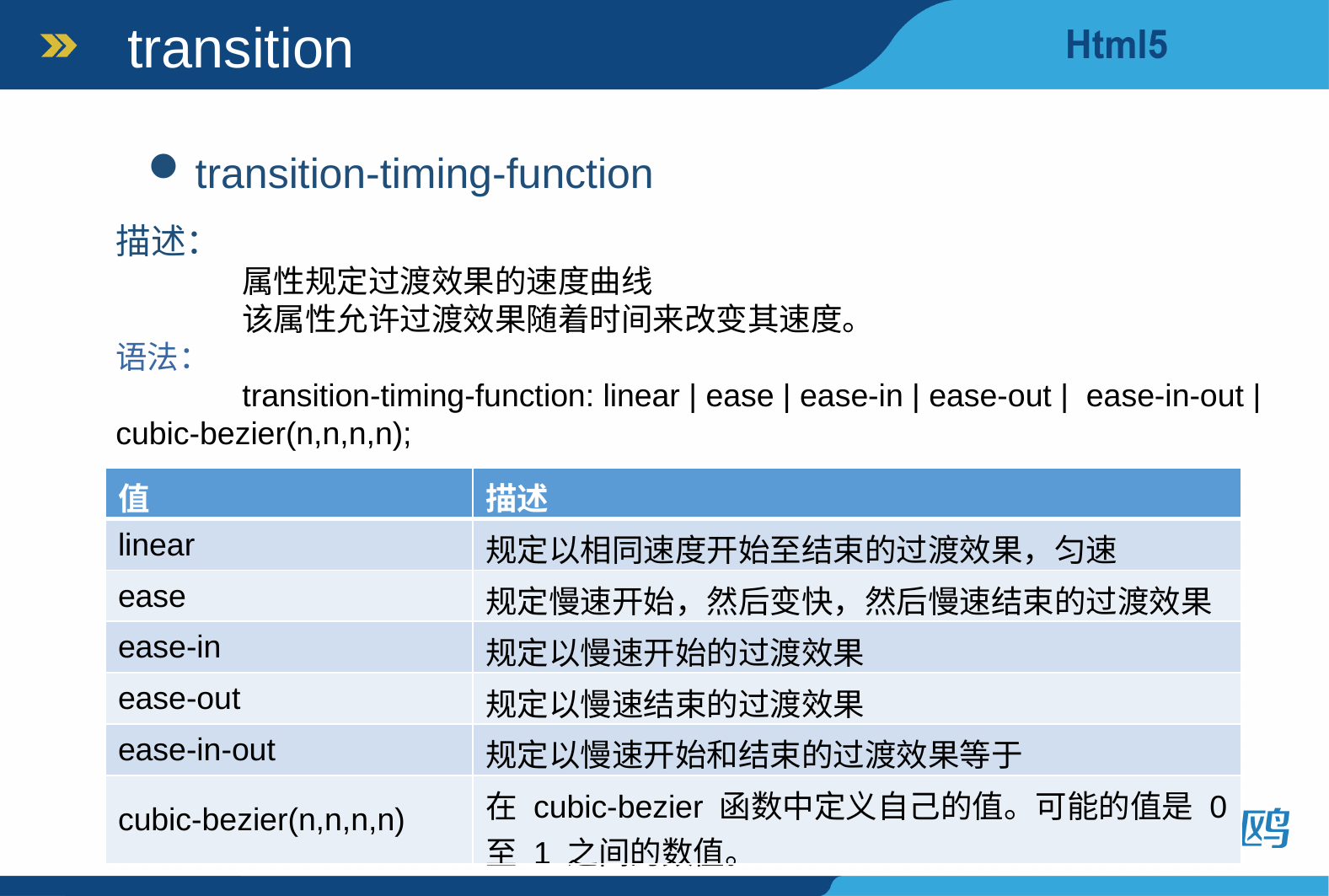

transition
transition-timing-function

描述：
	属性规定过渡效果的速度曲线
	该属性允许过渡效果随着时间来改变其速度。
语法：
	transition-timing-function: linear | ease | ease-in | ease-out |  ease-in-out | cubic-bezier(n,n,n,n);
| 值 | 描述 |
| --- | --- |
| linear | 规定以相同速度开始至结束的过渡效果，匀速 |
| ease | 规定慢速开始，然后变快，然后慢速结束的过渡效果 |
| ease-in | 规定以慢速开始的过渡效果 |
| ease-out | 规定以慢速结束的过渡效果 |
| ease-in-out | 规定以慢速开始和结束的过渡效果等于 |
| cubic-bezier(n,n,n,n) | 在 cubic-bezier 函数中定义自己的值。可能的值是 0 至 1 之间的数值。 |